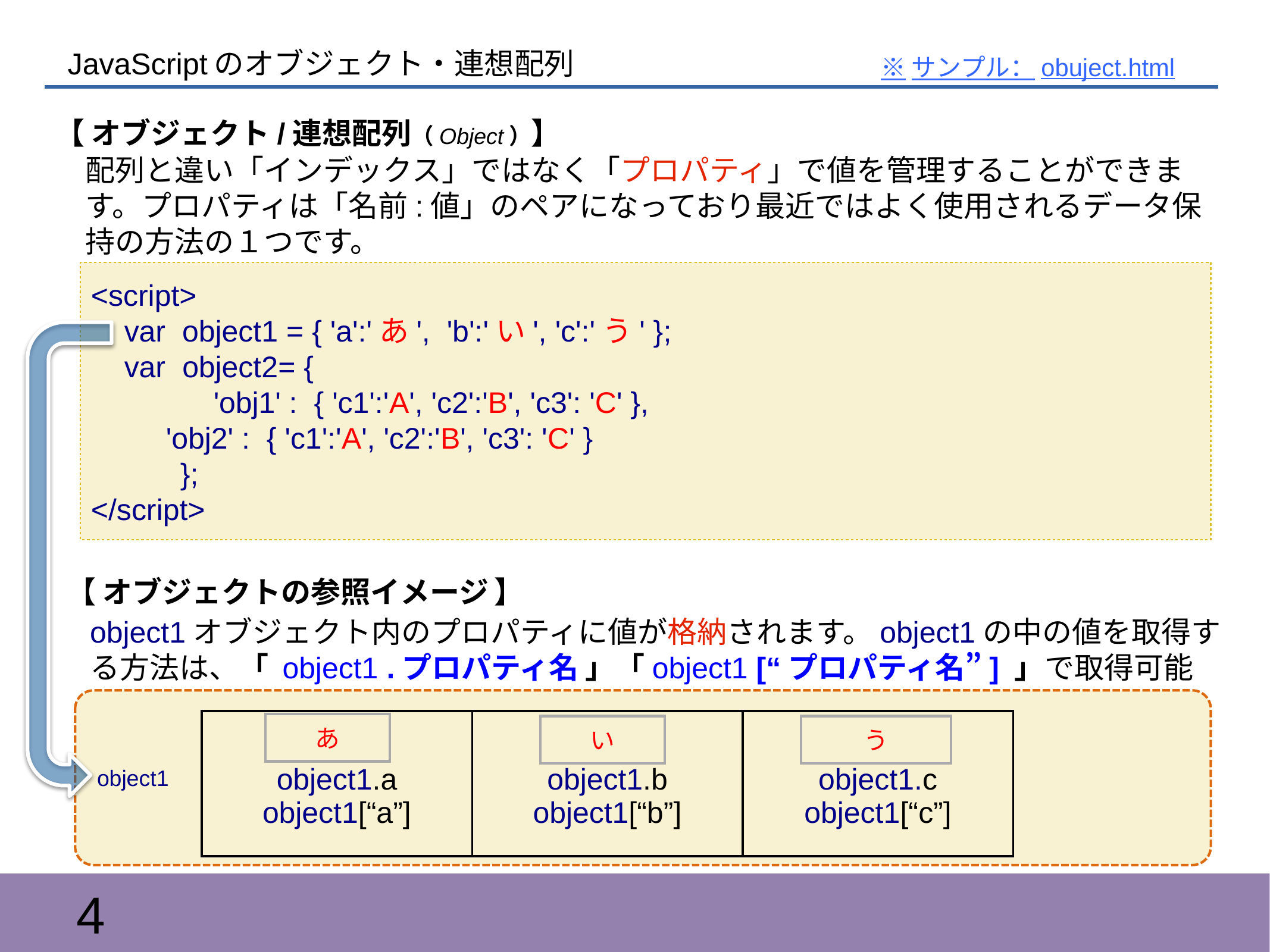

# JavaScriptのオブジェクト・連想配列
※サンプル：obuject.html

【 オブジェクト/連想配列（Object）】
配列と違い「インデックス」ではなく「プロパティ」で値を管理することができます。プロパティは「名前:値」のペアになっており最近ではよく使用されるデータ保持の方法の１つです。
<script>
    var  object1 = { 'a':'あ',  'b':'い', 'c':'う' };
    var  object2= {
	    'obj1' :  { 'c1':'A', 'c2':'B', 'c3': 'C' },
         'obj2' :  { 'c1':'A', 'c2':'B', 'c3': 'C' }
	};
</script>

【 オブジェクトの参照イメージ 】
object1オブジェクト内のプロパティに値が格納されます。object1の中の値を取得す
る方法は、「 object1 .プロパティ名 」「object1 [“プロパティ名”] 」で取得可能

| object1.a object1[“a”] | object1.b object1[“b”] | object1.c object1[“c”] |
| --- | --- | --- |
あ
い
う
object1